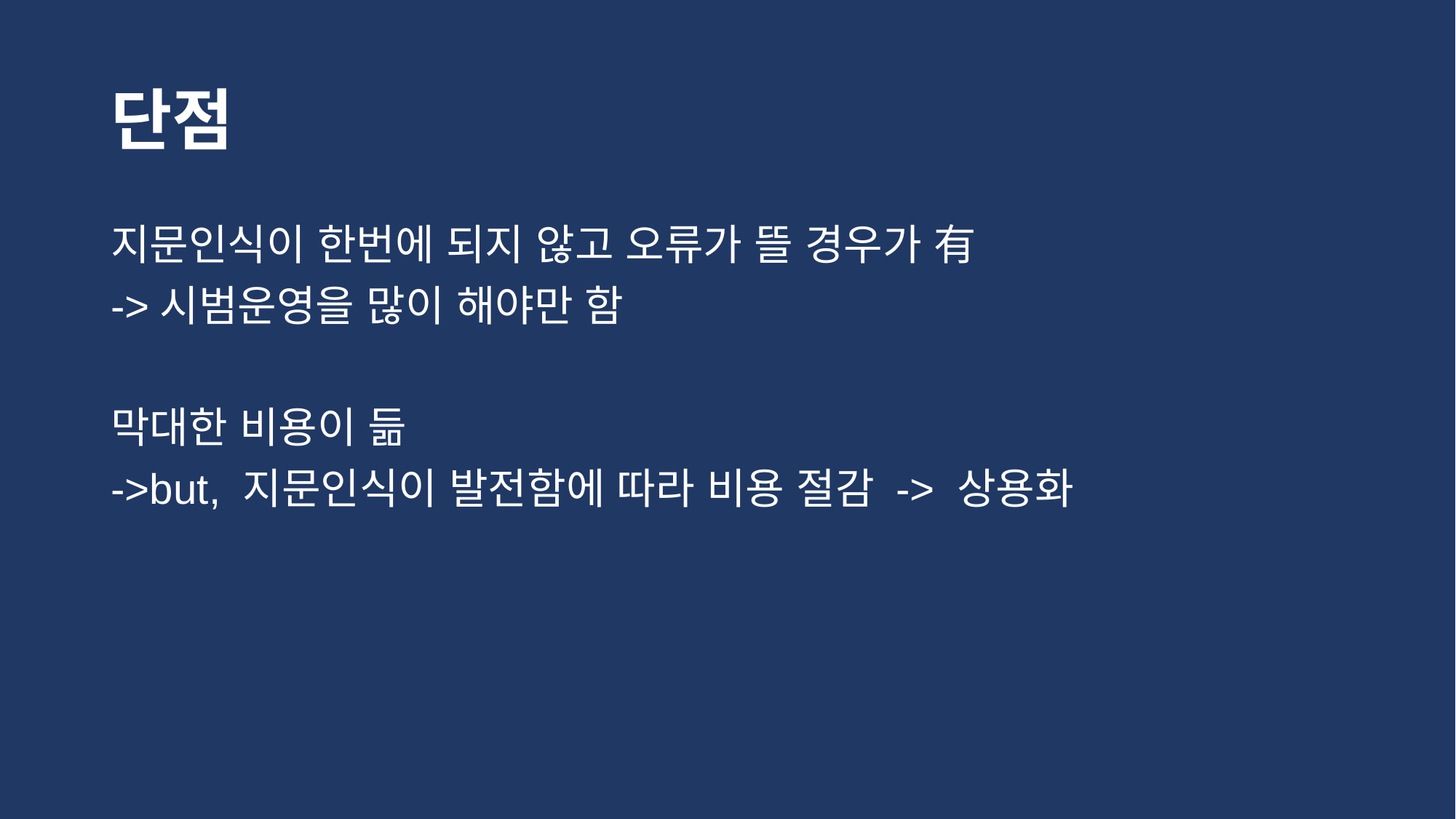

# 단점
지문인식이 한번에 되지 않고 오류가 뜰 경우가 有
->시범운영을 많이 해야만 함

막대한 비용이 듦
->but, 지문인식이 발전함에 따라 비용 절감 -> 상용화